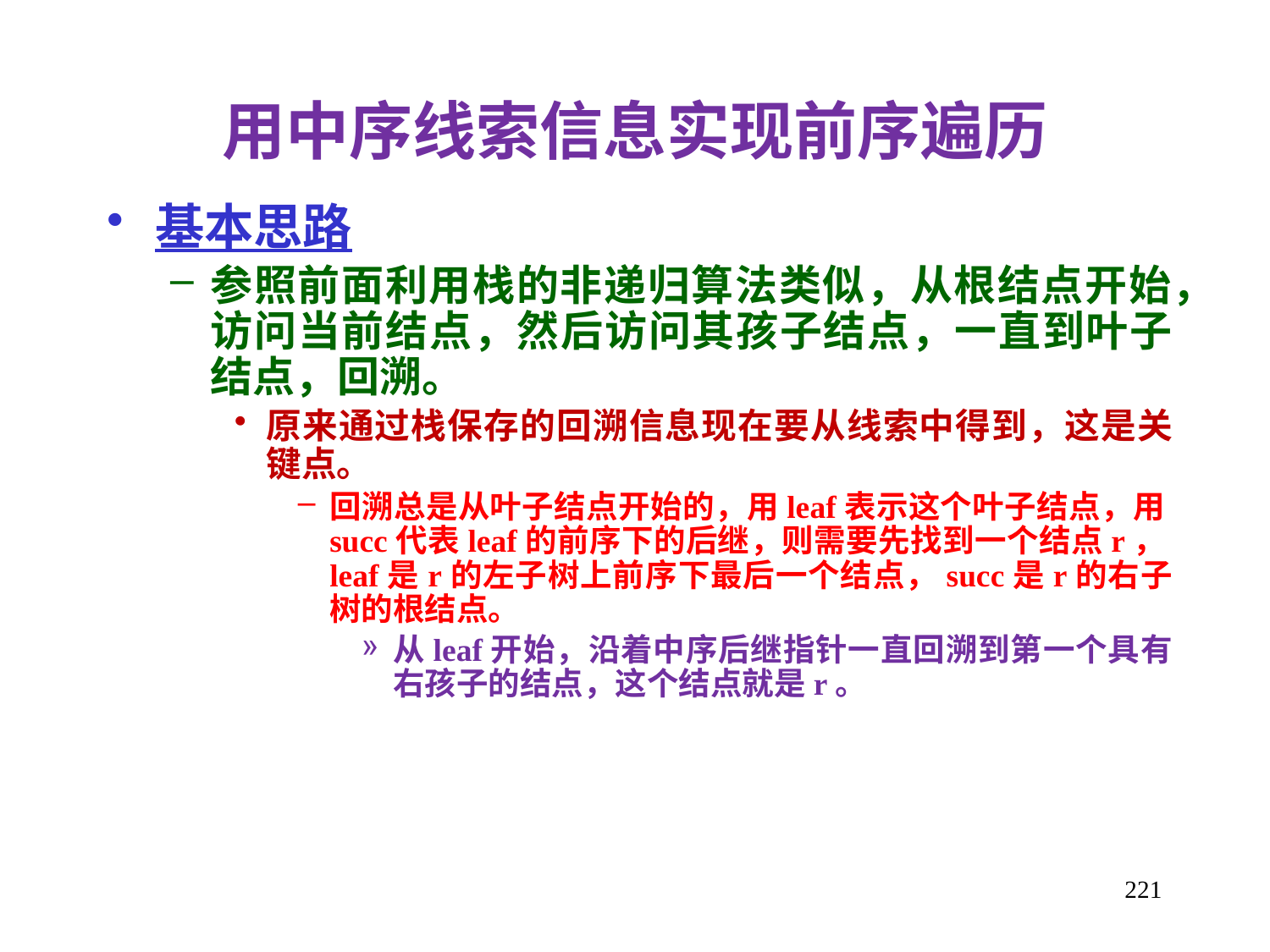

用中序线索信息实现前序遍历
基本思路
参照前面利用栈的非递归算法类似，从根结点开始，访问当前结点，然后访问其孩子结点，一直到叶子结点，回溯。
原来通过栈保存的回溯信息现在要从线索中得到，这是关键点。
回溯总是从叶子结点开始的，用leaf表示这个叶子结点，用succ代表leaf的前序下的后继，则需要先找到一个结点r，leaf是r的左子树上前序下最后一个结点，succ是r的右子树的根结点。
从leaf开始，沿着中序后继指针一直回溯到第一个具有右孩子的结点，这个结点就是r。
221